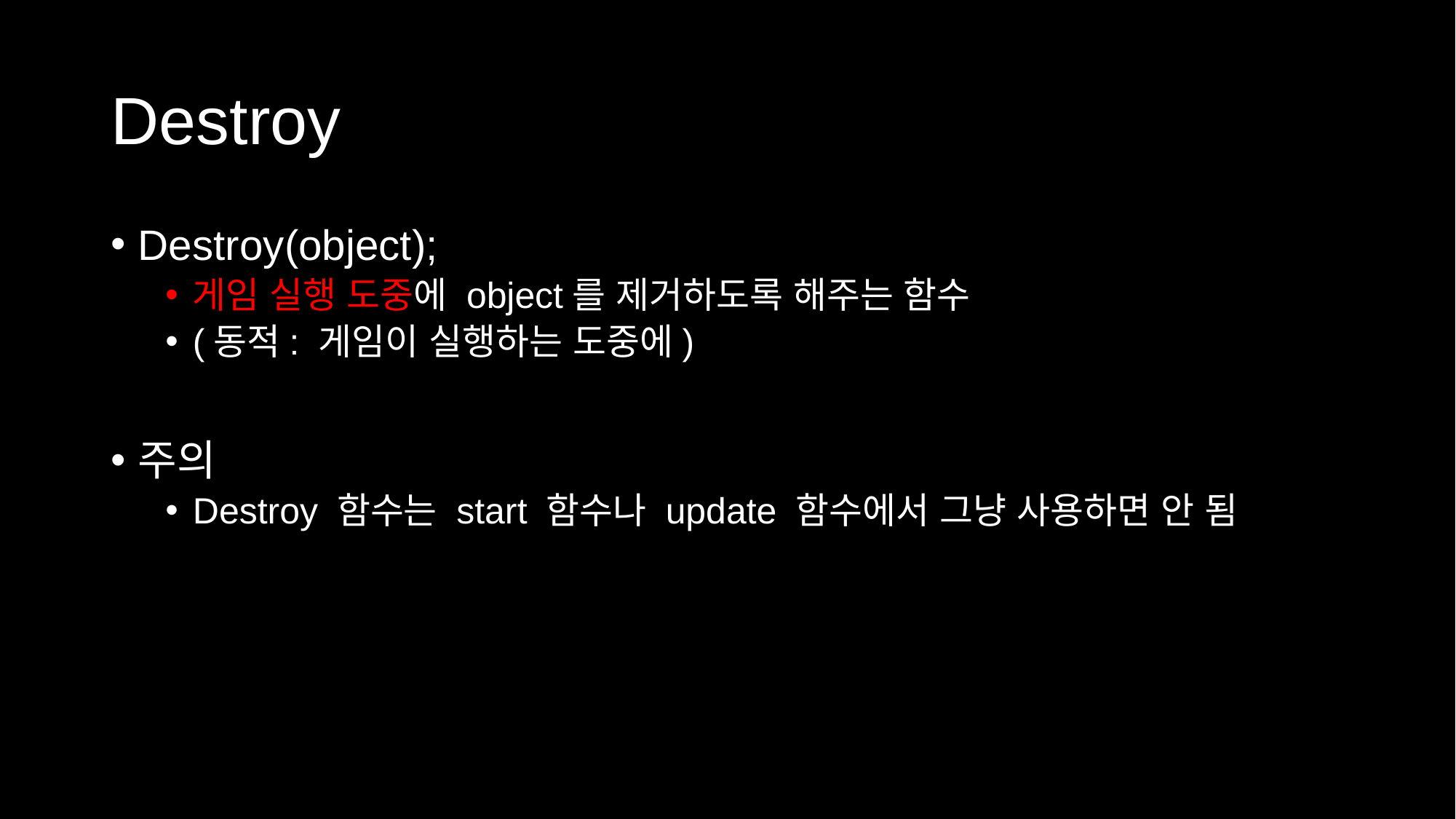

# Destroy
Destroy(object);
게임 실행 도중에 object를 제거하도록 해주는 함수
(동적: 게임이 실행하는 도중에)

주의
Destroy 함수는 start 함수나 update 함수에서 그냥 사용하면 안 됨